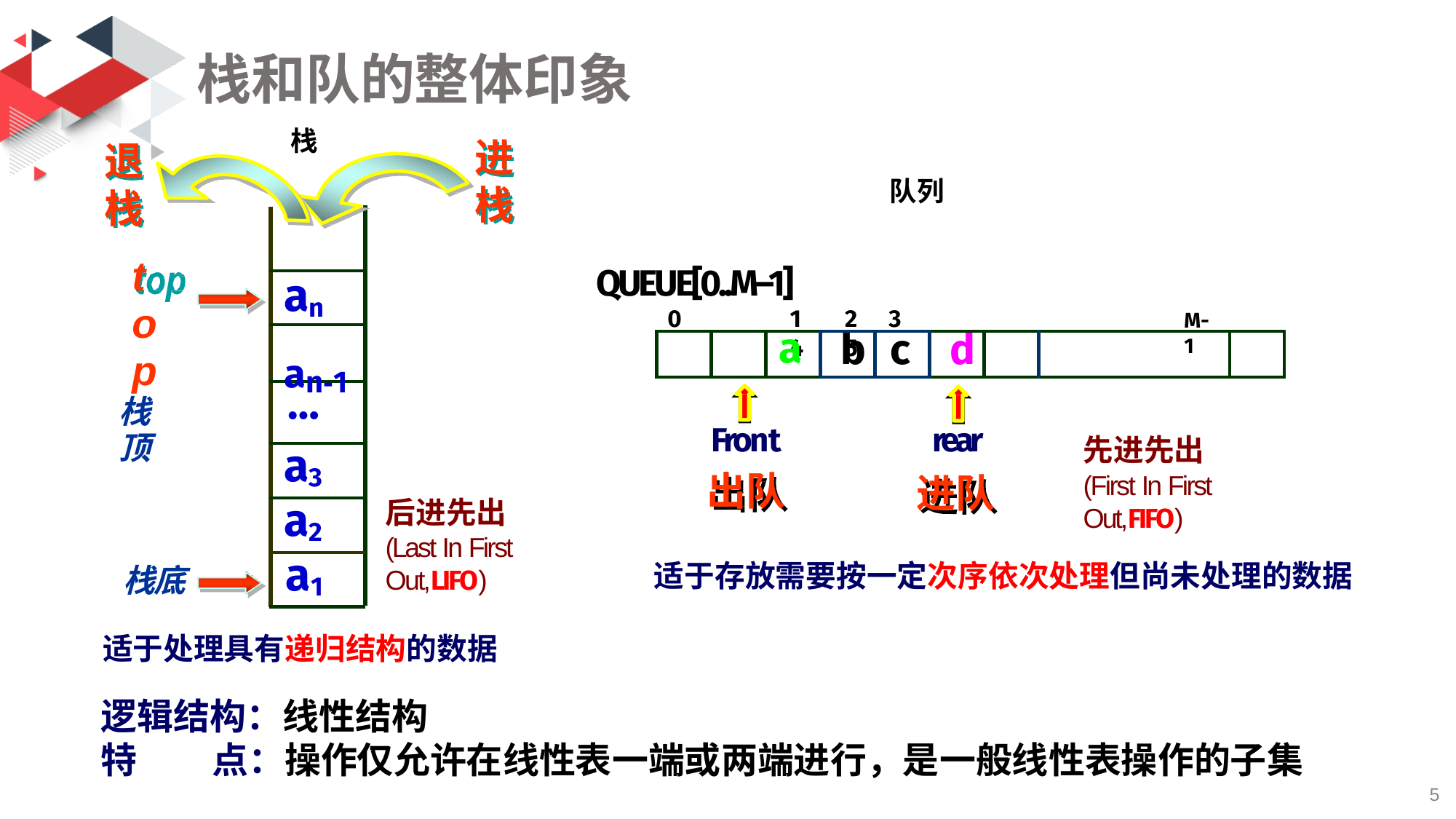

# 栈和队的整体印象
栈
进 栈
退 栈
top
栈顶

队列

QUEUE[0..M–1]
0	1	2	3	4	5
an

M-1
an-1

|  |  | a | b | c | d |  |  |  |
| --- | --- | --- | --- | --- | --- | --- | --- | --- |
…

rear
进队
Front
先进先出
(First In First Out,FIFO)
a3

出队

a2
后进先出
(Last In First Out,LIFO)

a1

适于存放需要按一定次序依次处理但尚未处理的数据
栈底

适于处理具有递归结构的数据
逻辑结构：线性结构
特	点：操作仅允许在线性表一端或两端进行，是一般线性表操作的子集
5